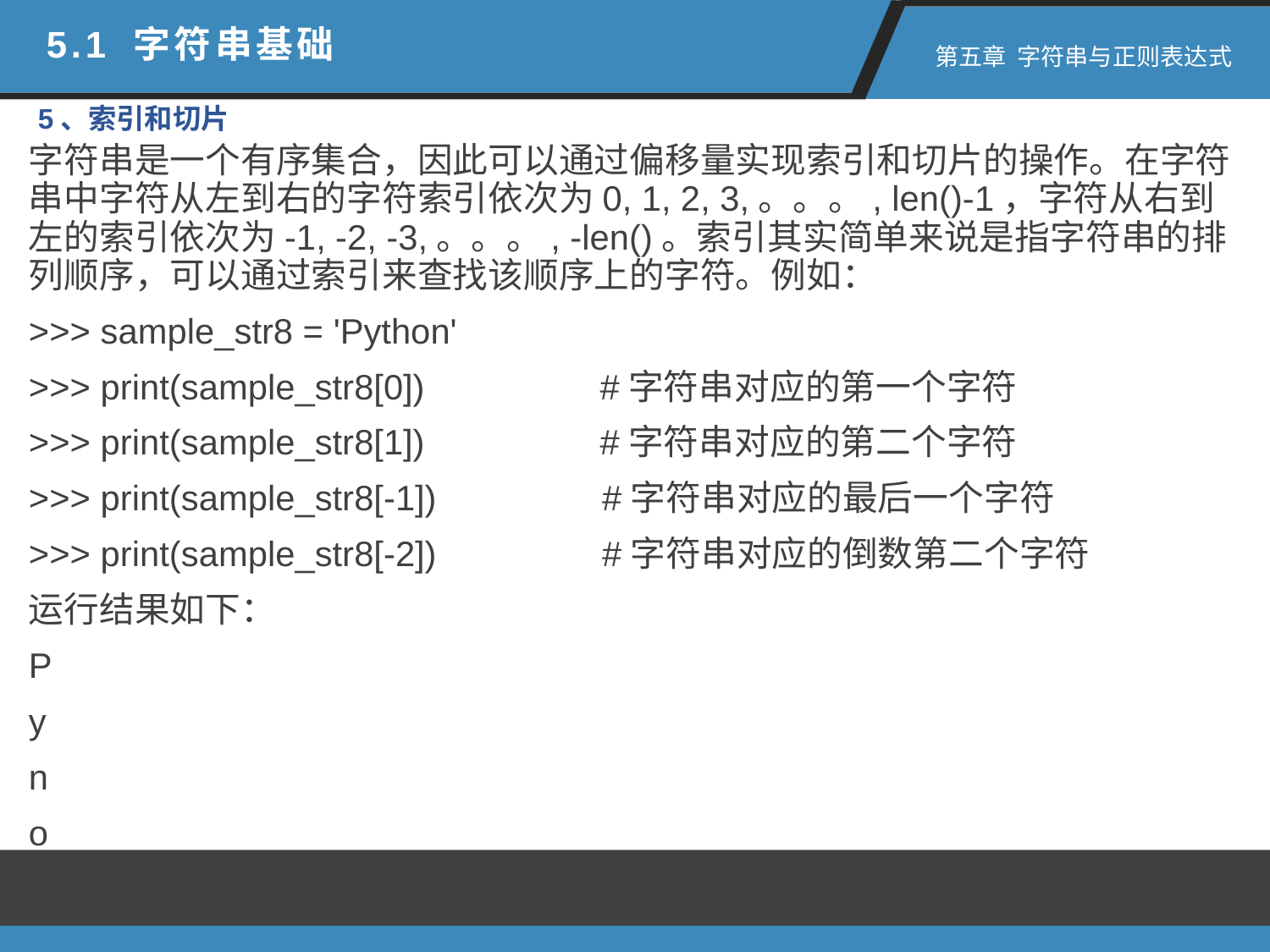

5.1 字符串基础
  第五章  字符串与正则表达式
5、索引和切片

字符串是一个有序集合，因此可以通过偏移量实现索引和切片的操作。在字符串中字符从左到右的字符索引依次为0, 1, 2, 3,。。。, len()-1，字符从右到左的索引依次为-1, -2, -3,。。。, -len()。索引其实简单来说是指字符串的排列顺序，可以通过索引来查找该顺序上的字符。例如：
>>> sample_str8 = 'Python'
>>> print(sample_str8[0])                  #字符串对应的第一个字符
>>> print(sample_str8[1])                  #字符串对应的第二个字符
>>> print(sample_str8[-1])                 #字符串对应的最后一个字符
>>> print(sample_str8[-2])                 #字符串对应的倒数第二个字符
运行结果如下：
P
y
n
o